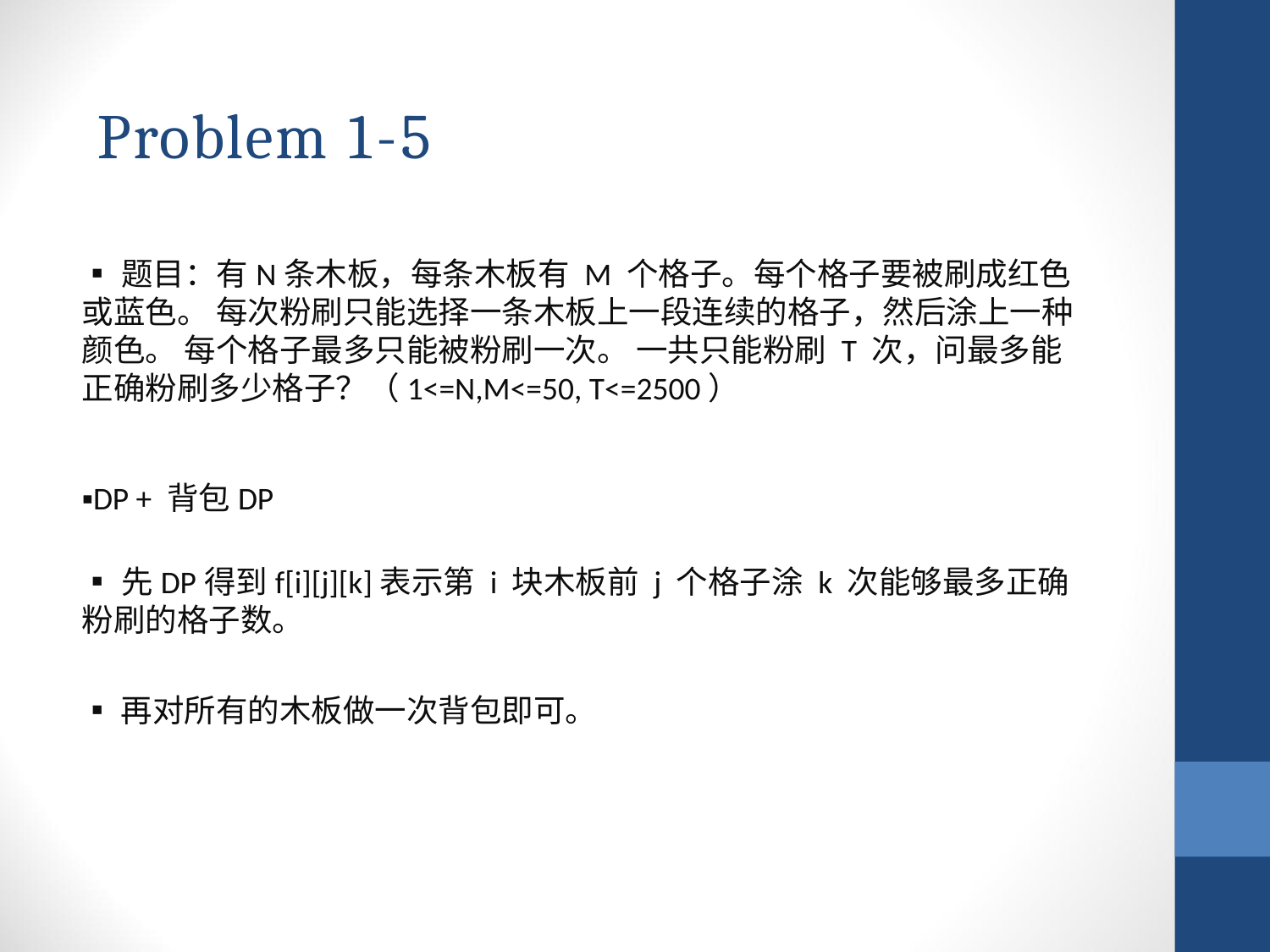

Problem 1-5
▪题目：有N条木板，每条木板有 M 个格子。每个格子要被刷成红色或蓝色。 每次粉刷只能选择一条木板上一段连续的格子，然后涂上一种颜色。 每个格子最多只能被粉刷一次。 一共只能粉刷 T 次，问最多能正确粉刷多少格子？（1<=N,M<=50, T<=2500）
▪DP + 背包DP
▪先DP得到f[i][j][k]表示第 i 块木板前 j 个格子涂 k 次能够最多正确粉刷的格子数。
▪再对所有的木板做一次背包即可。